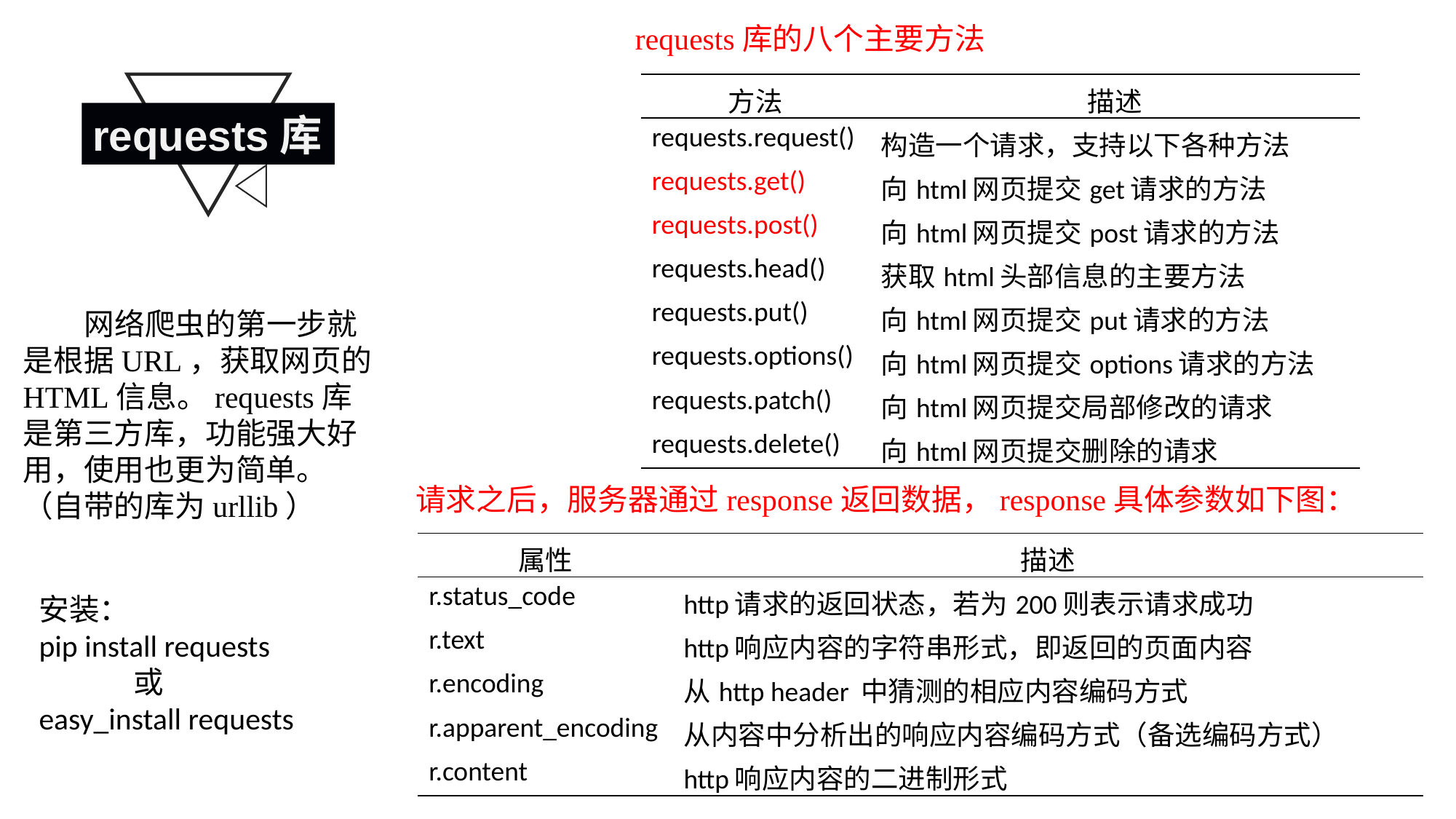

requests库的八个主要方法

| 方法 | 描述 |
| --- | --- |
| requests.request() | 构造一个请求，支持以下各种方法 |
| requests.get() | 向html网页提交get请求的方法 |
| requests.post() | 向html网页提交post请求的方法 |
| requests.head() | 获取html头部信息的主要方法 |
| requests.put() | 向html网页提交put请求的方法 |
| requests.options() | 向html网页提交options请求的方法 |
| requests.patch() | 向html网页提交局部修改的请求 |
| requests.delete() | 向html网页提交删除的请求 |
requests库

        网络爬虫的第一步就是根据URL，获取网页的HTML信息。requests库是第三方库，功能强大好用，使用也更为简单。（自带的库为urllib）

请求之后，服务器通过response返回数据，response具体参数如下图：
| 属性 | 描述 |
| --- | --- |
| r.status\_code | http请求的返回状态，若为200则表示请求成功 |
| r.text | http响应内容的字符串形式，即返回的页面内容 |
| r.encoding | 从http header 中猜测的相应内容编码方式 |
| r.apparent\_encoding | 从内容中分析出的响应内容编码方式（备选编码方式） |
| r.content | http响应内容的二进制形式 |
安装：
pip install requests
             或
easy_install requests